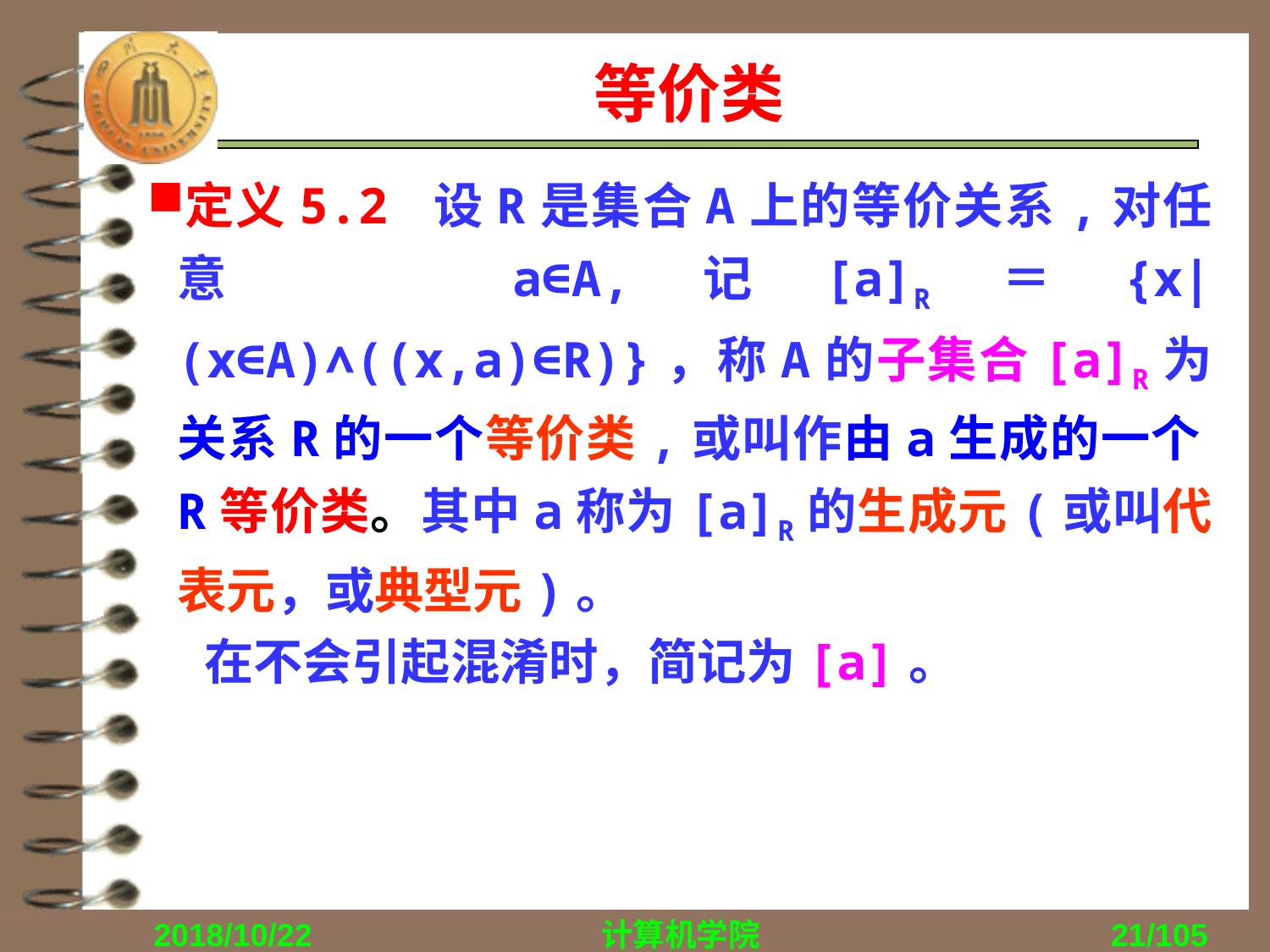

# 等价类
定义5.2 设R是集合A上的等价关系,对任意   a∈A,记[a]R＝{x|(x∈A)∧((x,a)∈R)}，称A的子集合[a]R为关系R的一个等价类,或叫作由a生成的一个R等价类。其中a称为[a]R的生成元(或叫代表元，或典型元)。
    在不会引起混淆时，简记为[a]。
2018/10/22
计算机学院
21/105